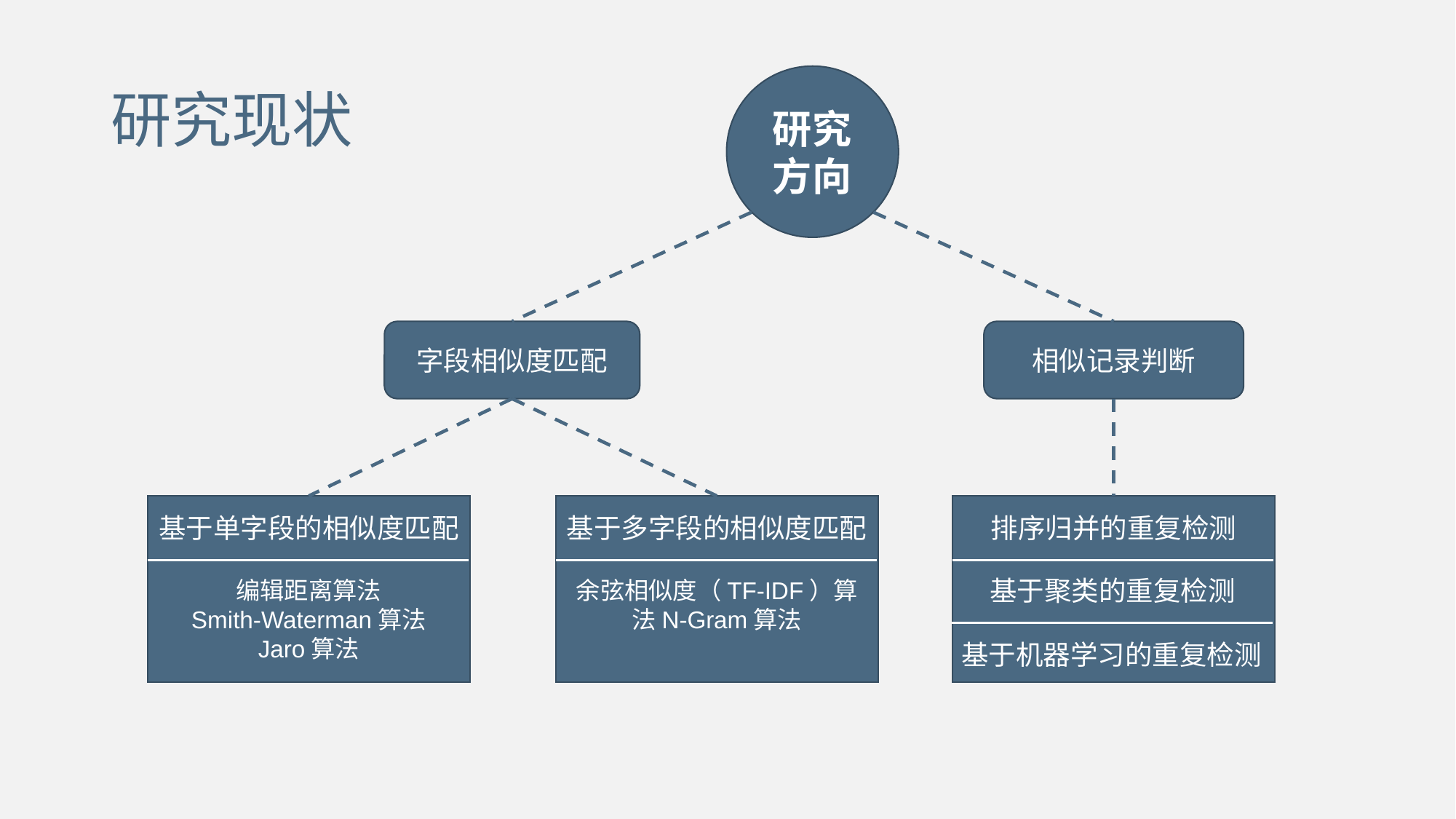

研究现状
研究方向
字段相似度匹配
相似记录判断

基于单字段的相似度匹配
编辑距离算法
Smith-Waterman算法
Jaro算法

基于多字段的相似度匹配
余弦相似度（TF-IDF）算法N-Gram算法

排序归并的重复检测
基于聚类的重复检测
基于机器学习的重复检测